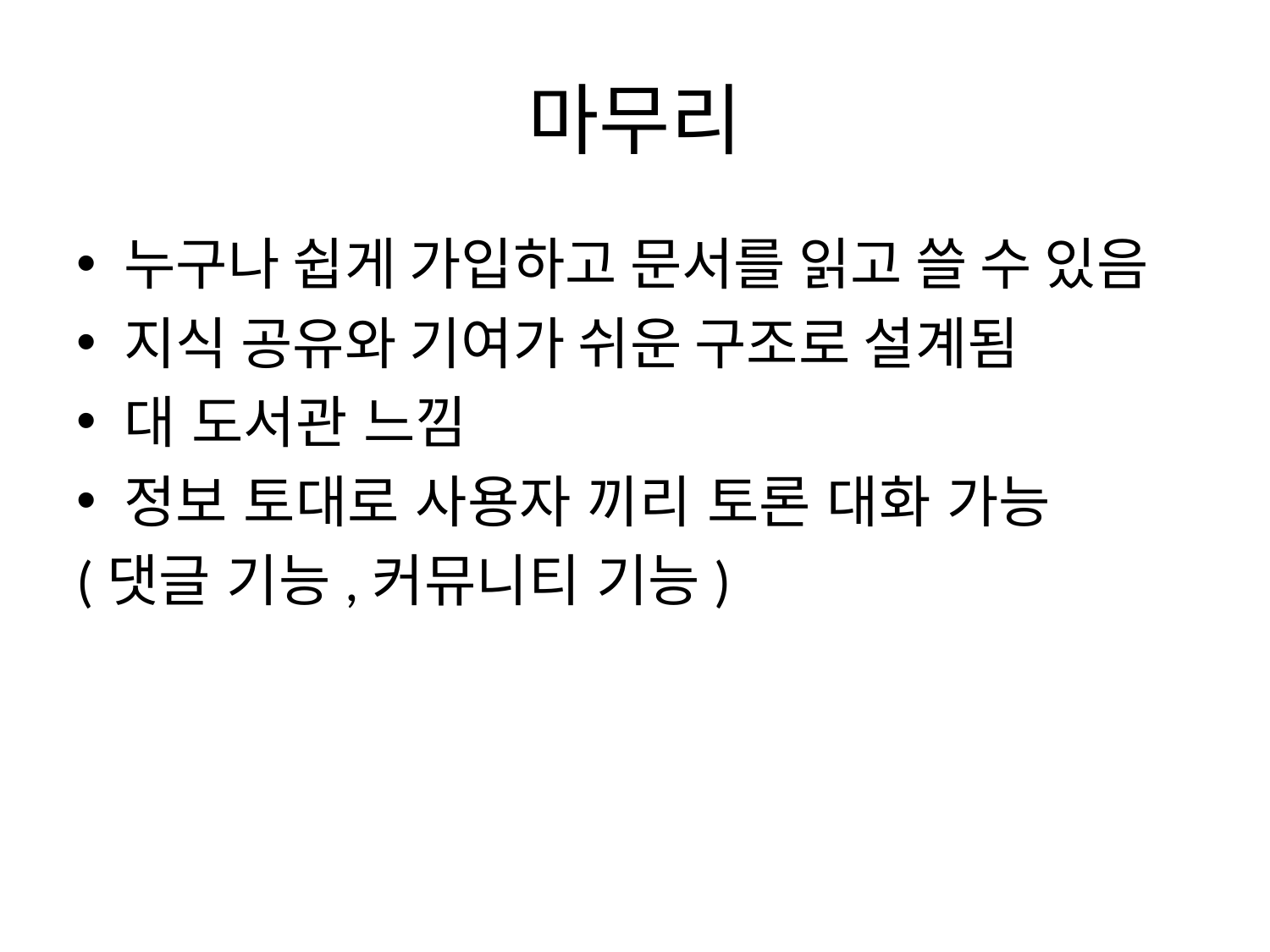

# 마무리
누구나 쉽게 가입하고 문서를 읽고 쓸 수 있음
지식 공유와 기여가 쉬운 구조로 설계됨
대 도서관 느낌
정보 토대로 사용자 끼리 토론 대화 가능
(댓글 기능,커뮤니티 기능)